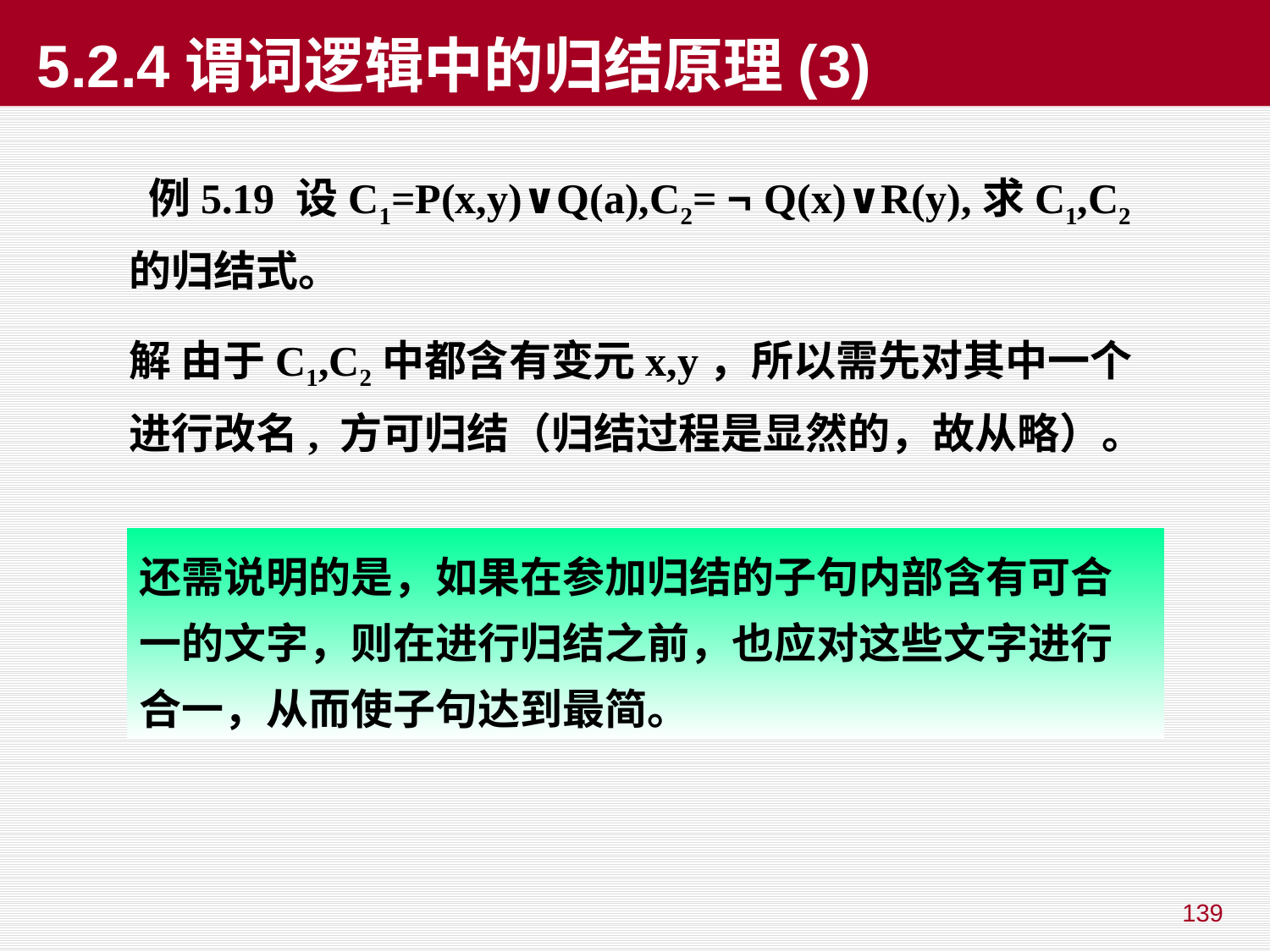

# 5.2.4谓词逻辑中的归结原理(3)
 例5.19 设C1=P(x,y)∨Q(a),C2= ¬ Q(x)∨R(y),求C1,C2的归结式。
解 由于C1,C2中都含有变元x,y，所以需先对其中一个进行改名, 方可归结（归结过程是显然的，故从略）。
还需说明的是，如果在参加归结的子句内部含有可合一的文字，则在进行归结之前，也应对这些文字进行合一，从而使子句达到最简。
139